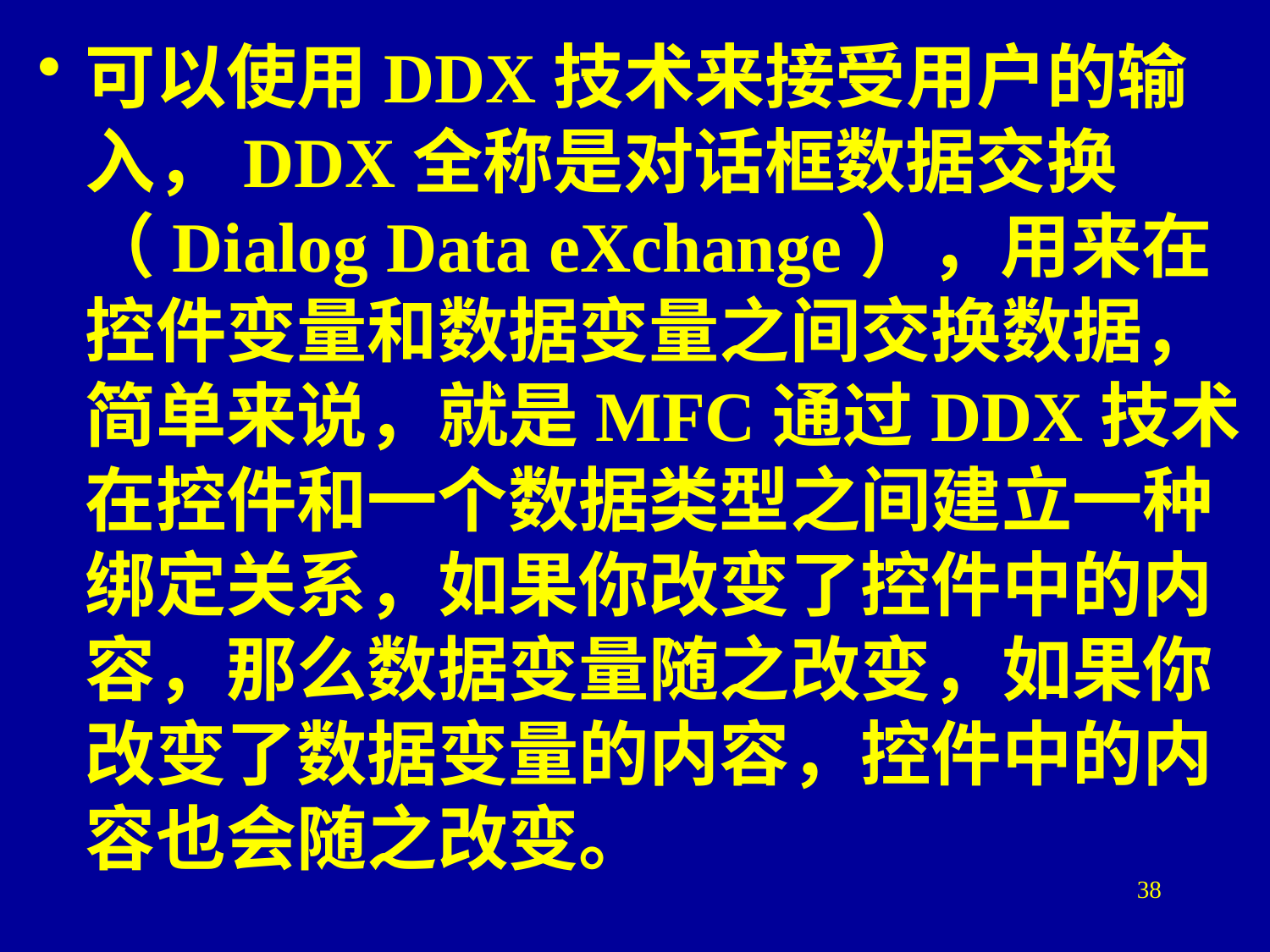

可以使用DDX技术来接受用户的输入，DDX全称是对话框数据交换（Dialog Data eXchange），用来在控件变量和数据变量之间交换数据，简单来说，就是MFC通过DDX技术在控件和一个数据类型之间建立一种绑定关系，如果你改变了控件中的内容，那么数据变量随之改变，如果你改变了数据变量的内容，控件中的内容也会随之改变。
38